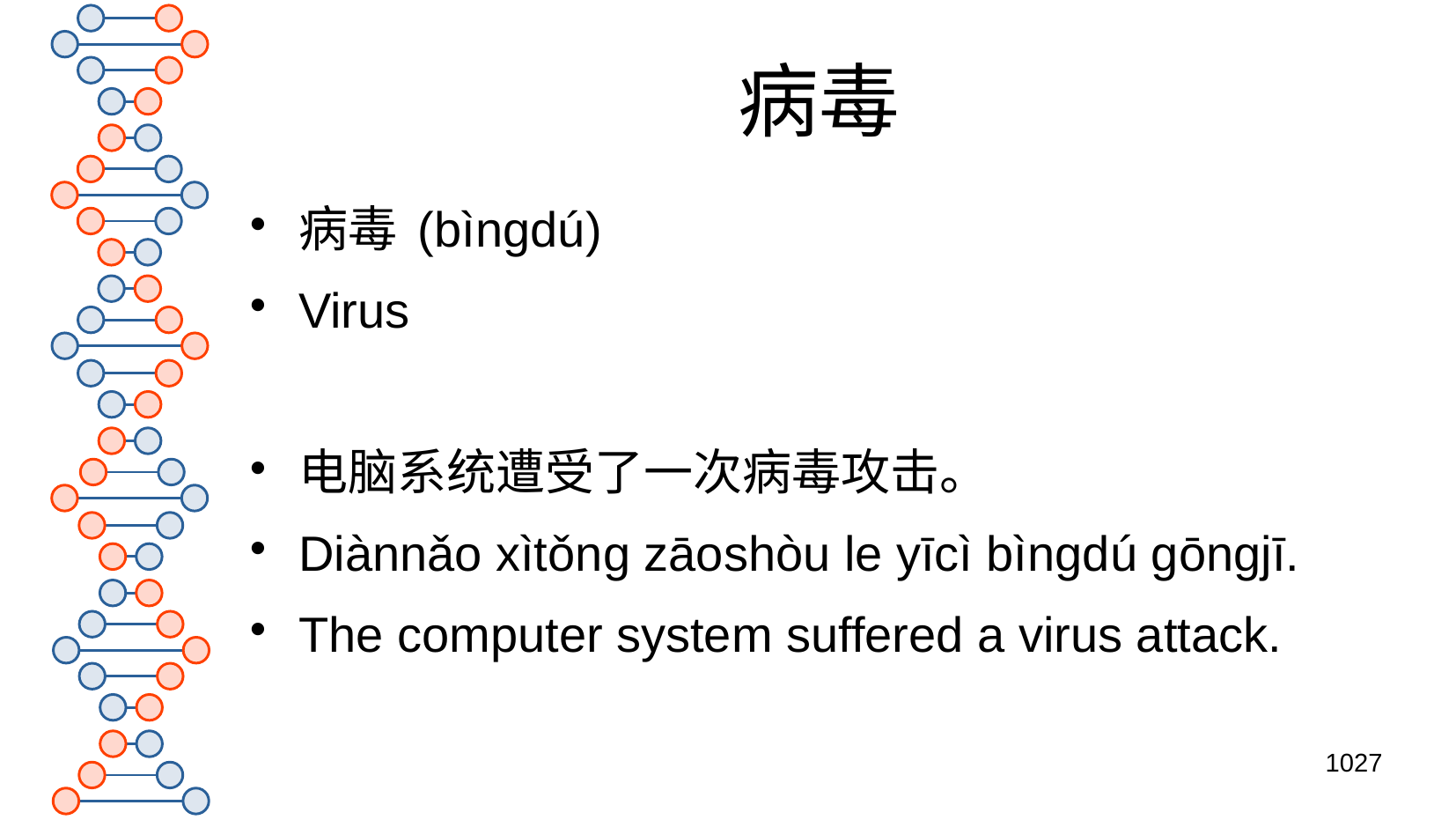

# 病毒
病毒 (bìngdú)
Virus

电脑系统遭受了一次病毒攻击。
Diànnǎo xìtǒng zāoshòu le yīcì bìngdú gōngjī.
The computer system suffered a virus attack.

1027